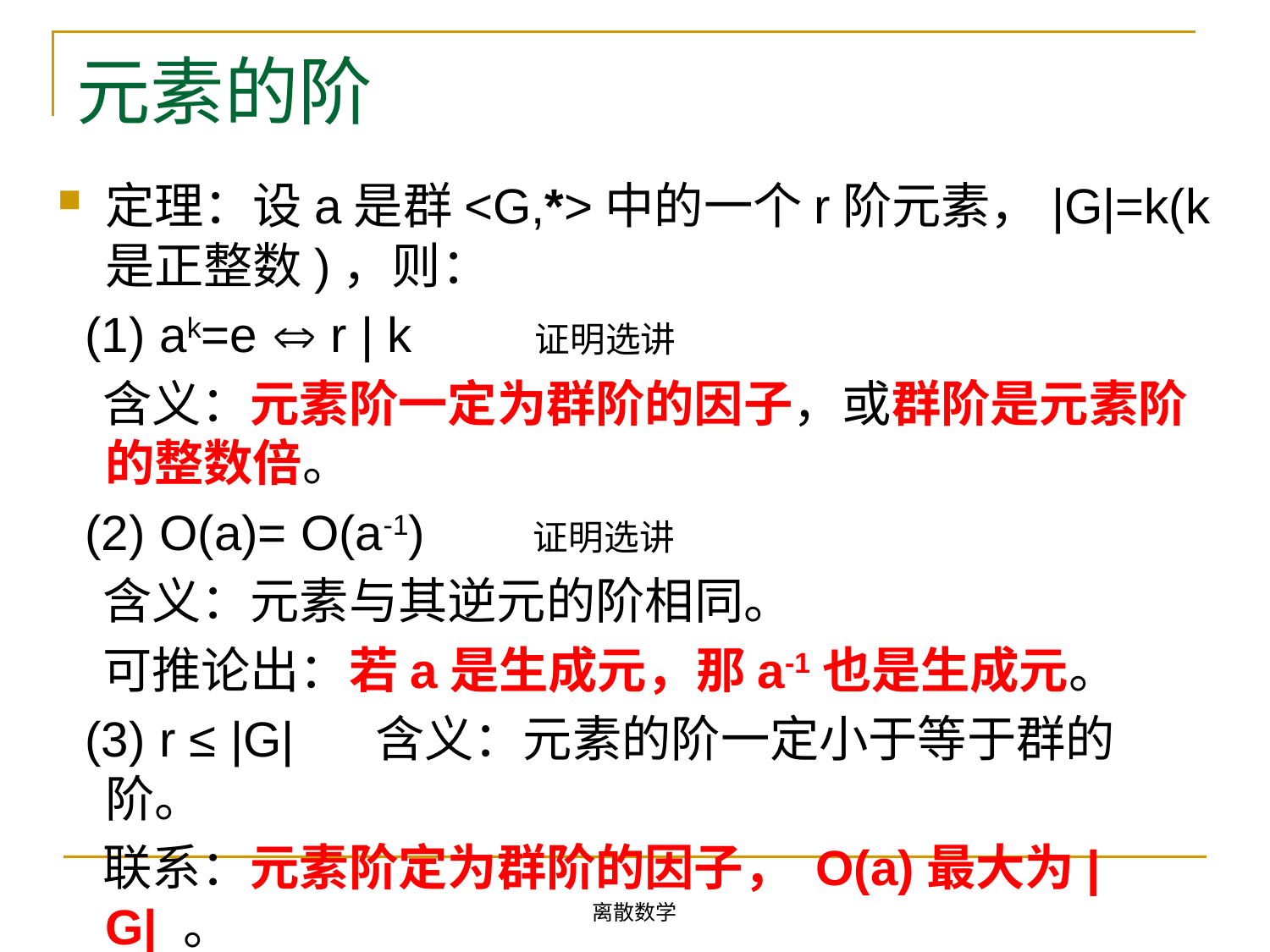

# 元素的阶
定理：设a是群<G,*>中的一个r阶元素，|G|=k(k是正整数)，则：
  (1) ak=e ⇔ r | k        证明选讲
   含义：元素阶一定为群阶的因子，或群阶是元素阶的整数倍。
  (2) O(a)= O(a-1)       证明选讲
   含义：元素与其逆元的阶相同。
   可推论出：若a是生成元，那a-1也是生成元。
  (3) r ≤ |G|     含义：元素的阶一定小于等于群的阶。
   联系：元素阶定为群阶的因子， O(a)最大为|G| 。

13
离散数学